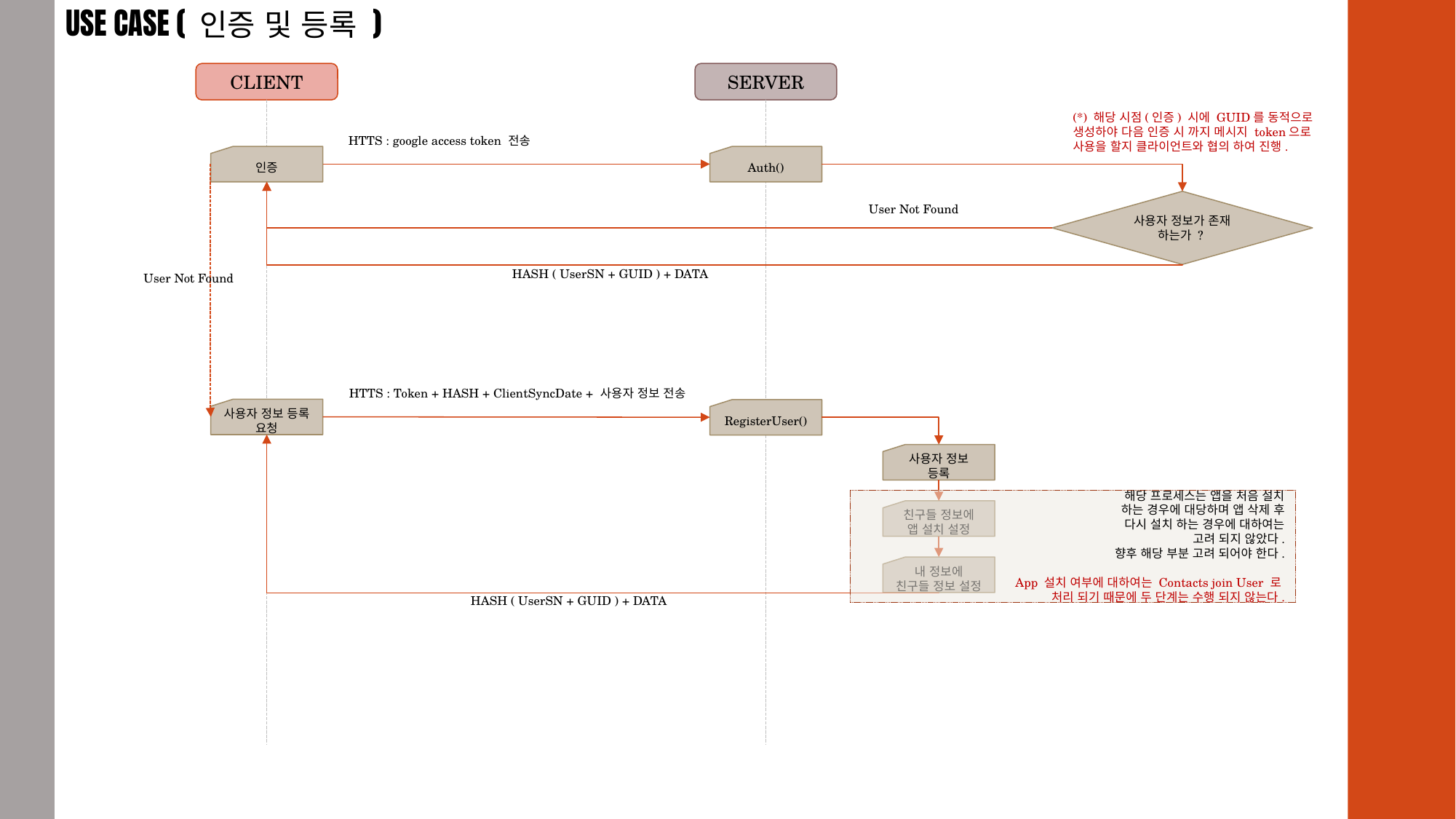

USE CASE ( 인증 및 등록 )
CLIENT
SERVER
(*) 해당 시점(인증) 시에 GUID를 동적으로
생성하야 다음 인증 시 까지 메시지 token으로
사용을 할지 클라이언트와 협의 하여 진행.
HTTS : google access token 전송
인증
Auth()
사용자 정보가 존재 하는가 ?
User Not Found
HASH ( UserSN + GUID ) + DATA
User Not Found
HTTS : Token + HASH + ClientSyncDate + 사용자 정보 전송
사용자 정보 등록 요청
RegisterUser()
사용자 정보
등록
해당 프로세스는 앱을 처음 설치
하는 경우에 대당하며 앱 삭제 후
다시 설치 하는 경우에 대하여는
고려 되지 않았다.
향후 해당 부분 고려 되어야 한다.

App 설치 여부에 대하여는 Contacts join User 로
처리 되기 때문에 두 단계는 수행 되지 않는다.
친구들 정보에
앱 설치 설정
내 정보에
친구들 정보 설정
HASH ( UserSN + GUID ) + DATA